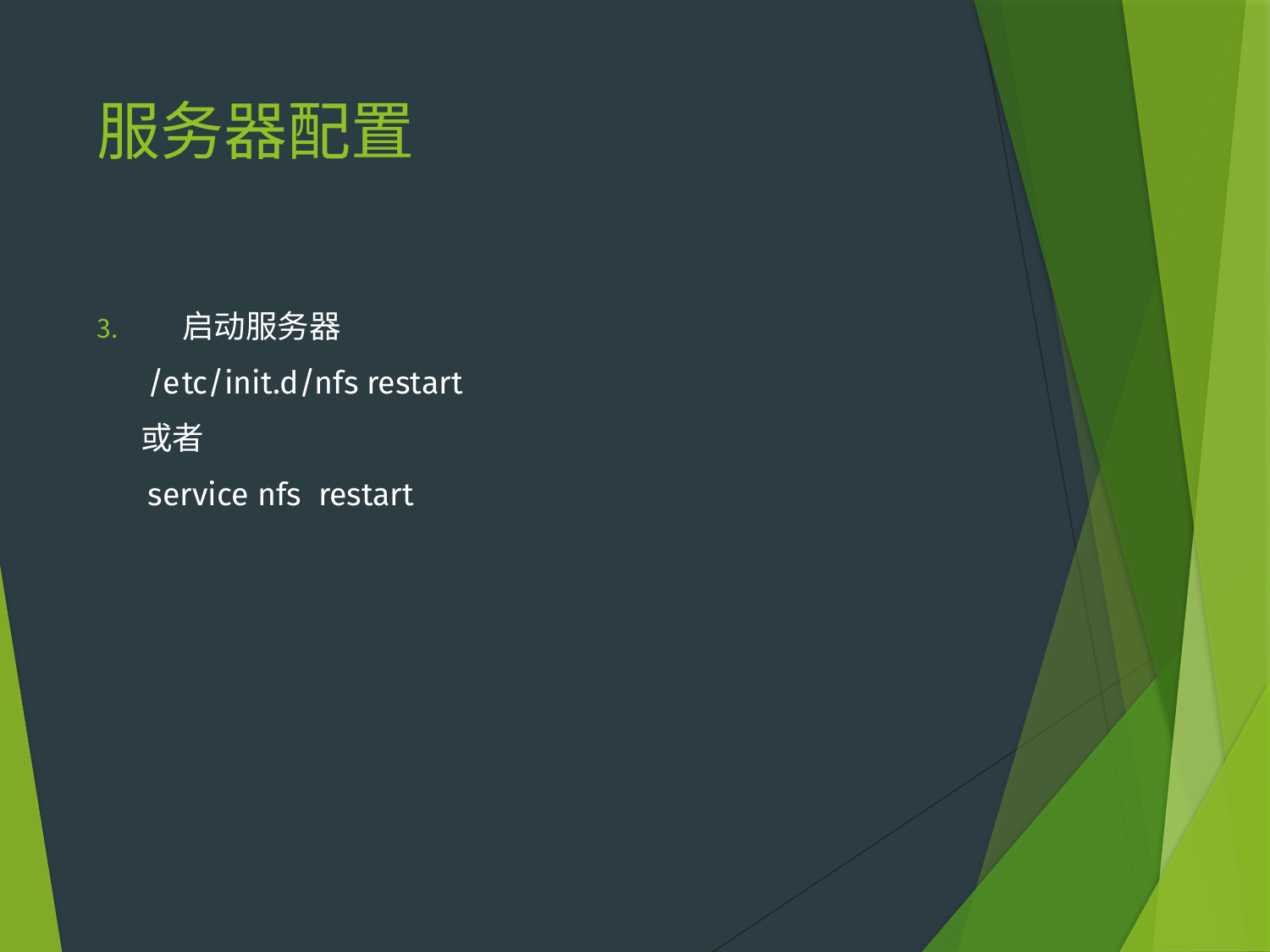

# 服务器配置
启动服务器
      /e	tc/init.d/nfs restart
     或者
      service nfs  restart